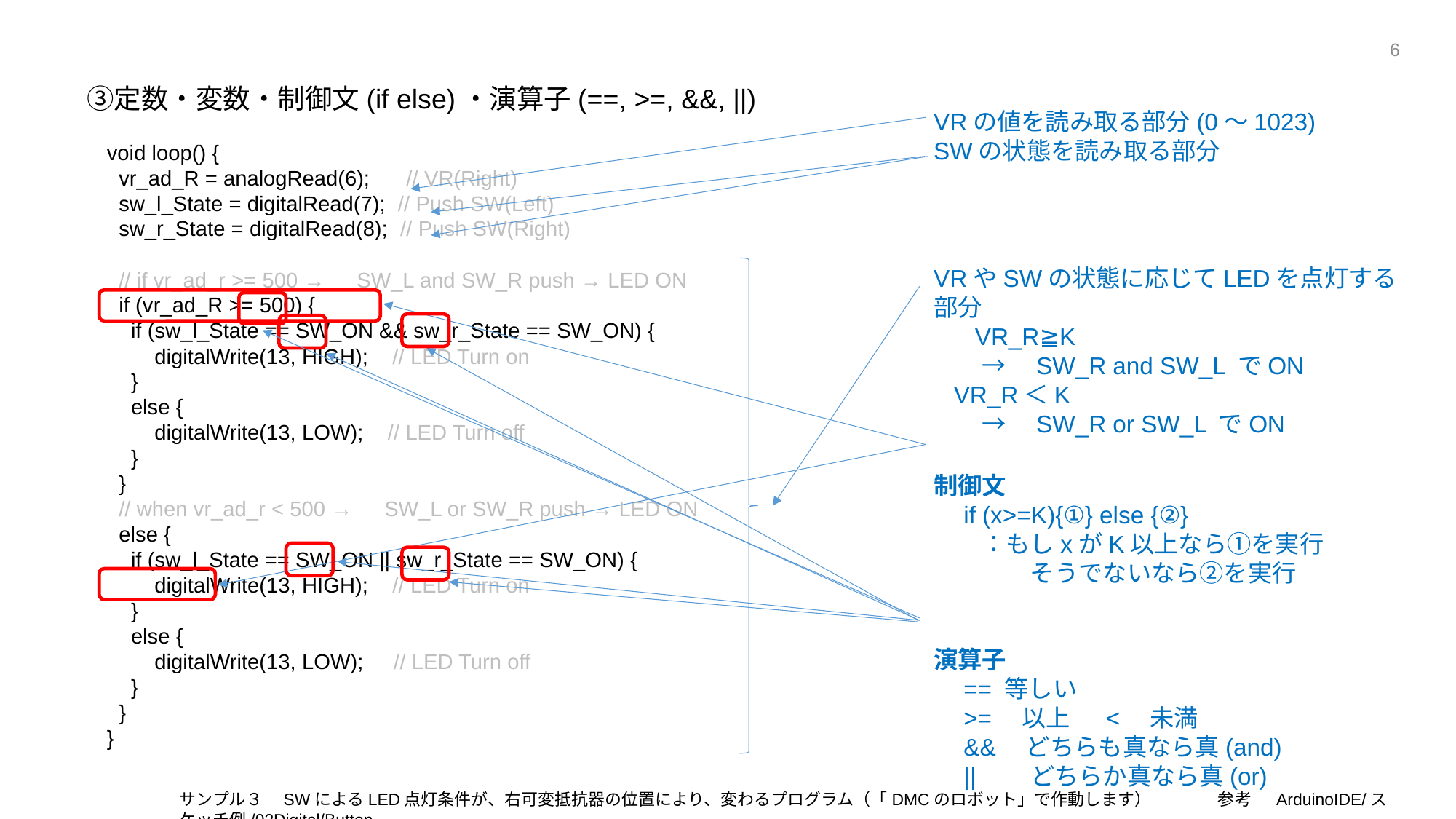

6
　③定数・変数・制御文(if else)・演算子(==, >=, &&, ||)
VRの値を読み取る部分(0～1023)
SWの状態を読み取る部分

VRやSWの状態に応じてLEDを点灯する部分
 　VR_R≧K
　　→　SW_R and SW_L でON
   VR_R＜K
　　→　SW_R or SW_L でON

制御文
　if (x>=K){①} else {②}
　　：もしxがK以上なら①を実行
　　　　そうでないなら②を実行

演算子
　== 等しい
　>=　以上 　<　未満
　&&　どちらも真なら真(and)
　||　　どちらか真なら真(or)
void loop() {
  vr_ad_R = analogRead(6);      // VR(Right)
  sw_l_State = digitalRead(7);  // Push SW(Left)
  sw_r_State = digitalRead(8);  // Push SW(Right)

  // if vr_ad_r >= 500 →　SW_L and SW_R push → LED ON
  if (vr_ad_R >= 500) {
    if (sw_l_State == SW_ON && sw_r_State == SW_ON) {
　　digitalWrite(13, HIGH);    // LED Turn on
    }
    else {
　　digitalWrite(13, LOW);    // LED Turn off
    }
  }
  // when vr_ad_r < 500 →　SW_L or SW_R push → LED ON
  else {
    if (sw_l_State == SW_ON || sw_r_State == SW_ON) {
　　digitalWrite(13, HIGH);    // LED Turn on
    }
    else {
　　digitalWrite(13, LOW);     // LED Turn off
    }
  }
}

サンプル３　SWによるLED点灯条件が、右可変抵抗器の位置により、変わるプログラム（「DMCのロボット」で作動します）　　　　参考　 ArduinoIDE/スケッチ例/02Digital/Button